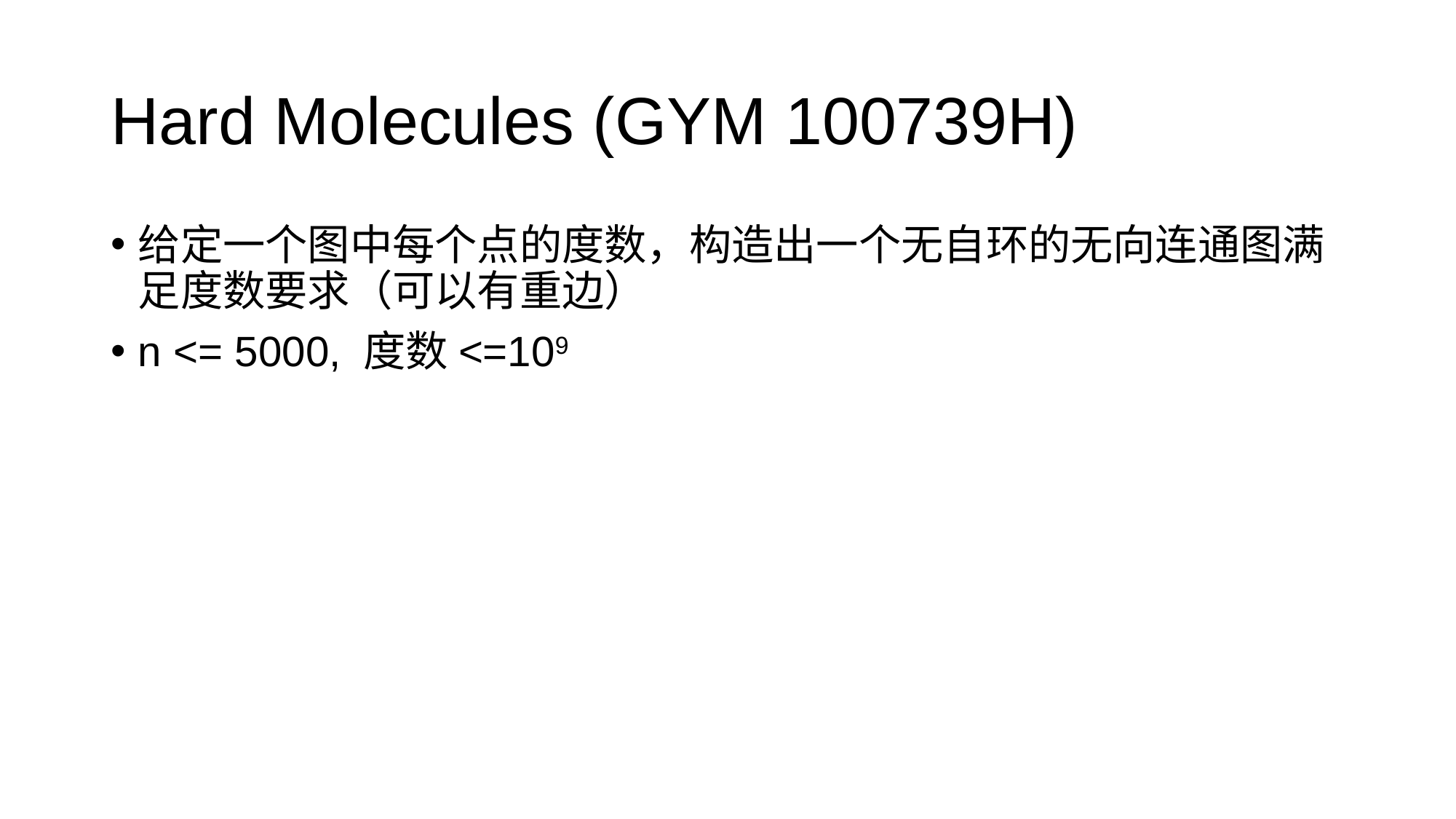

# Hard Molecules (GYM 100739H)
给定一个图中每个点的度数，构造出一个无自环的无向连通图满足度数要求（可以有重边）
n <= 5000, 度数<=109